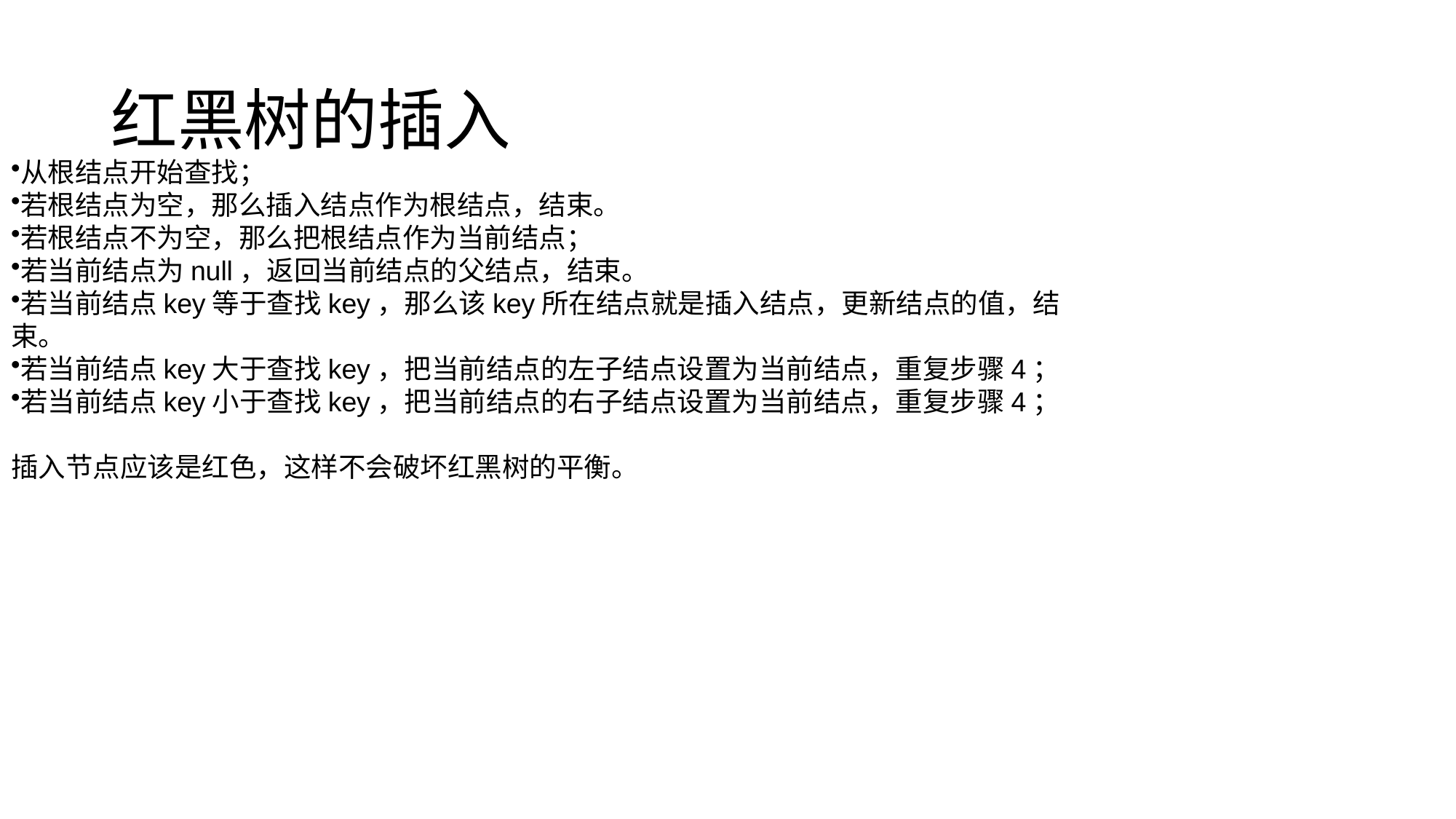

# 红黑树的插入

从根结点开始查找；
若根结点为空，那么插入结点作为根结点，结束。
若根结点不为空，那么把根结点作为当前结点；
若当前结点为null，返回当前结点的父结点，结束。
若当前结点key等于查找key，那么该key所在结点就是插入结点，更新结点的值，结束。
若当前结点key大于查找key，把当前结点的左子结点设置为当前结点，重复步骤4；
若当前结点key小于查找key，把当前结点的右子结点设置为当前结点，重复步骤4；

插入节点应该是红色，这样不会破坏红黑树的平衡。